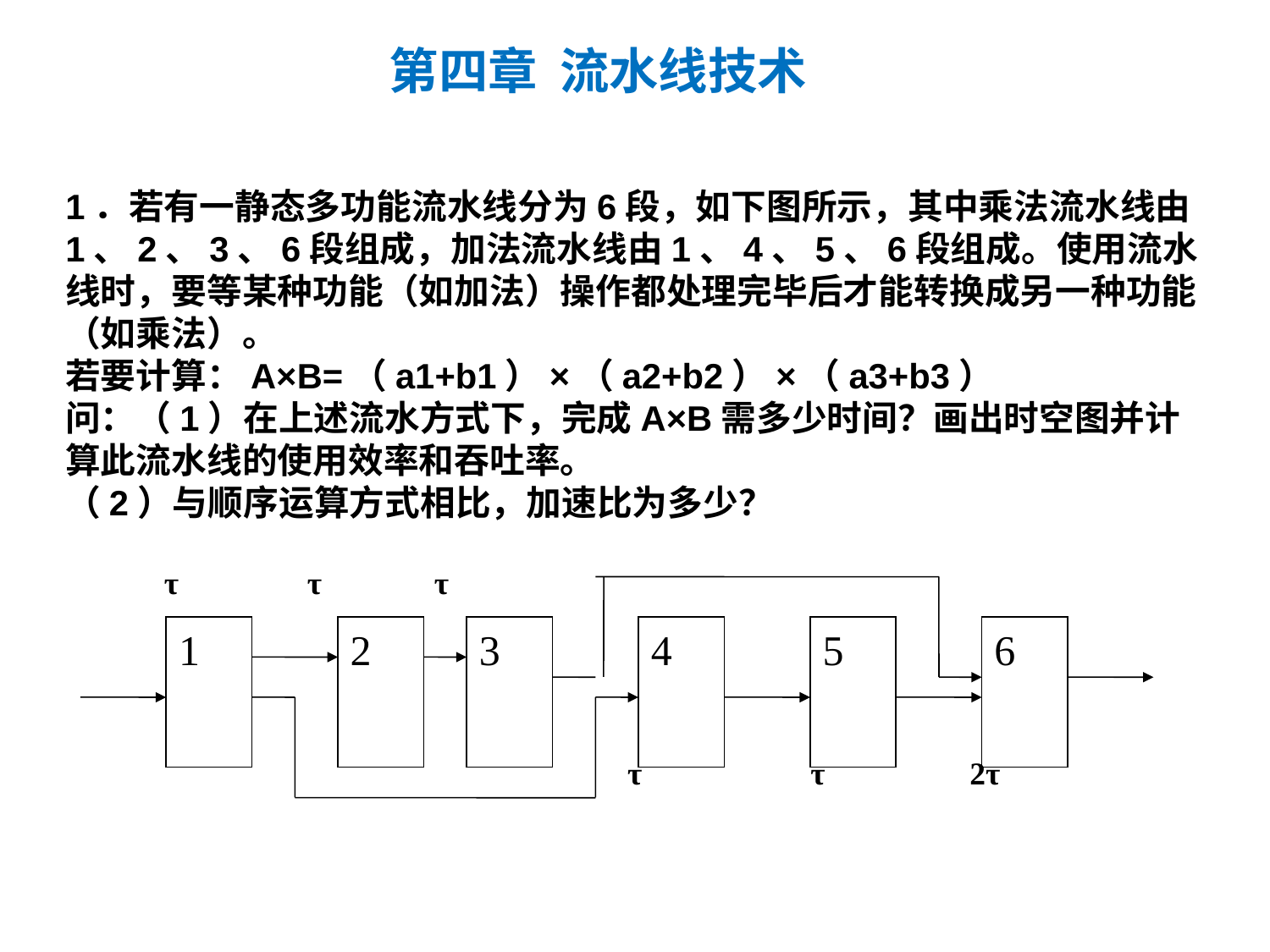

第四章  流水线技术
1．若有一静态多功能流水线分为6段，如下图所示，其中乘法流水线由1、2、3、6段组成，加法流水线由1、4、5、6段组成。使用流水线时，要等某种功能（如加法）操作都处理完毕后才能转换成另一种功能（如乘法）。
若要计算：A×B=（a1+b1）×（a2+b2）×（a3+b3）
问：（1）在上述流水方式下，完成A×B需多少时间？画出时空图并计算此流水线的使用效率和吞吐率。
（2）与顺序运算方式相比，加速比为多少？

        τ                τ              τ

                                                              τ                     τ                  2τ

1
2
3
4
5
6